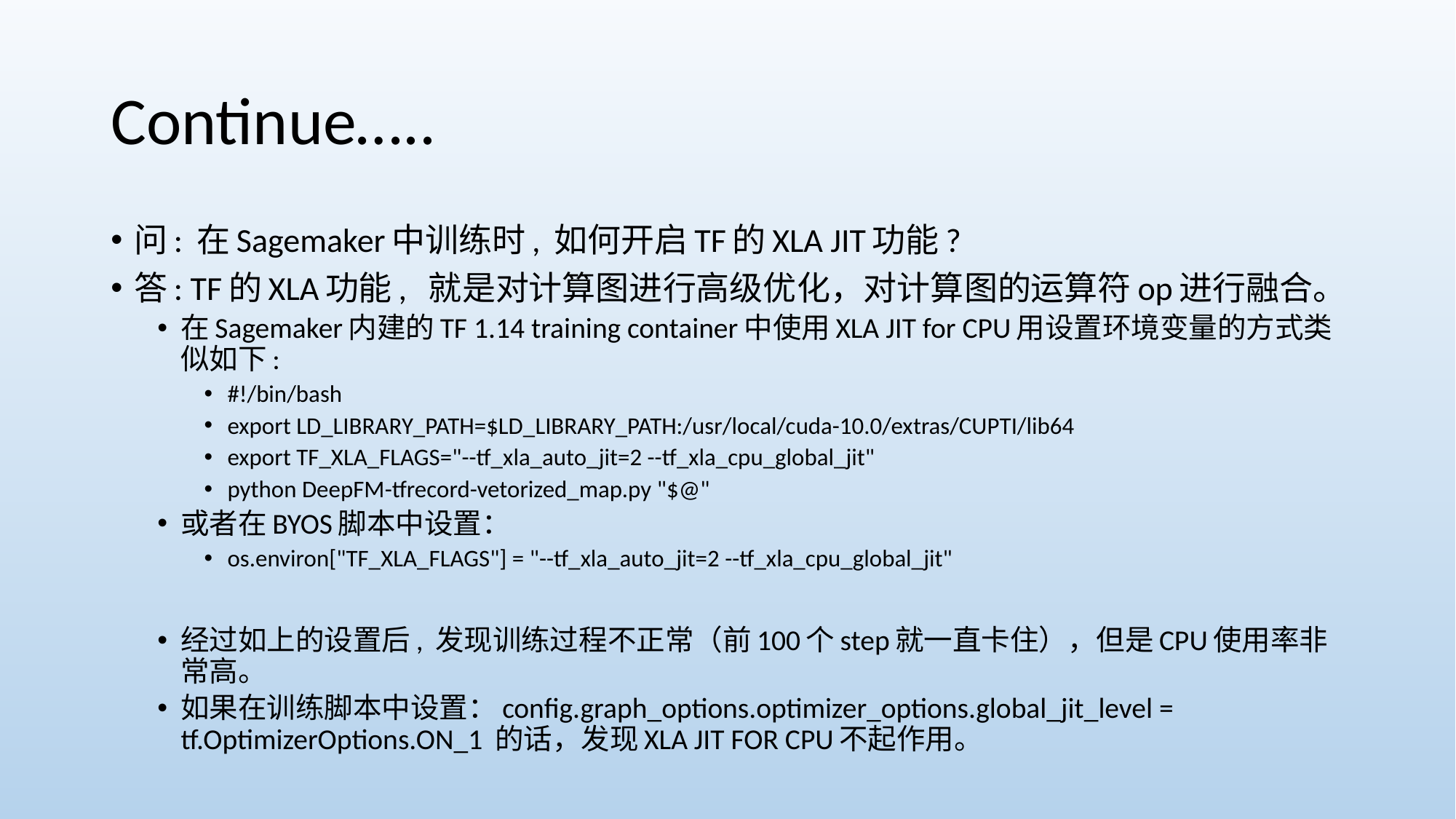

# Continue…..
问: 在Sagemaker中训练时, 如何开启TF的XLA JIT功能?
答: TF的XLA功能,  就是对计算图进行高级优化，对计算图的运算符op进行融合。
在Sagemaker内建的TF 1.14 training container中使用XLA JIT for CPU用设置环境变量的方式类似如下:
#!/bin/bash
export LD_LIBRARY_PATH=$LD_LIBRARY_PATH:/usr/local/cuda-10.0/extras/CUPTI/lib64
export TF_XLA_FLAGS="--tf_xla_auto_jit=2 --tf_xla_cpu_global_jit"
python DeepFM-tfrecord-vetorized_map.py "$@"
或者在BYOS脚本中设置：
os.environ["TF_XLA_FLAGS"] = "--tf_xla_auto_jit=2 --tf_xla_cpu_global_jit"

经过如上的设置后, 发现训练过程不正常（前100个step就一直卡住），但是CPU使用率非常高。
如果在训练脚本中设置：config.graph_options.optimizer_options.global_jit_level = tf.OptimizerOptions.ON_1 的话，发现XLA JIT FOR CPU不起作用。